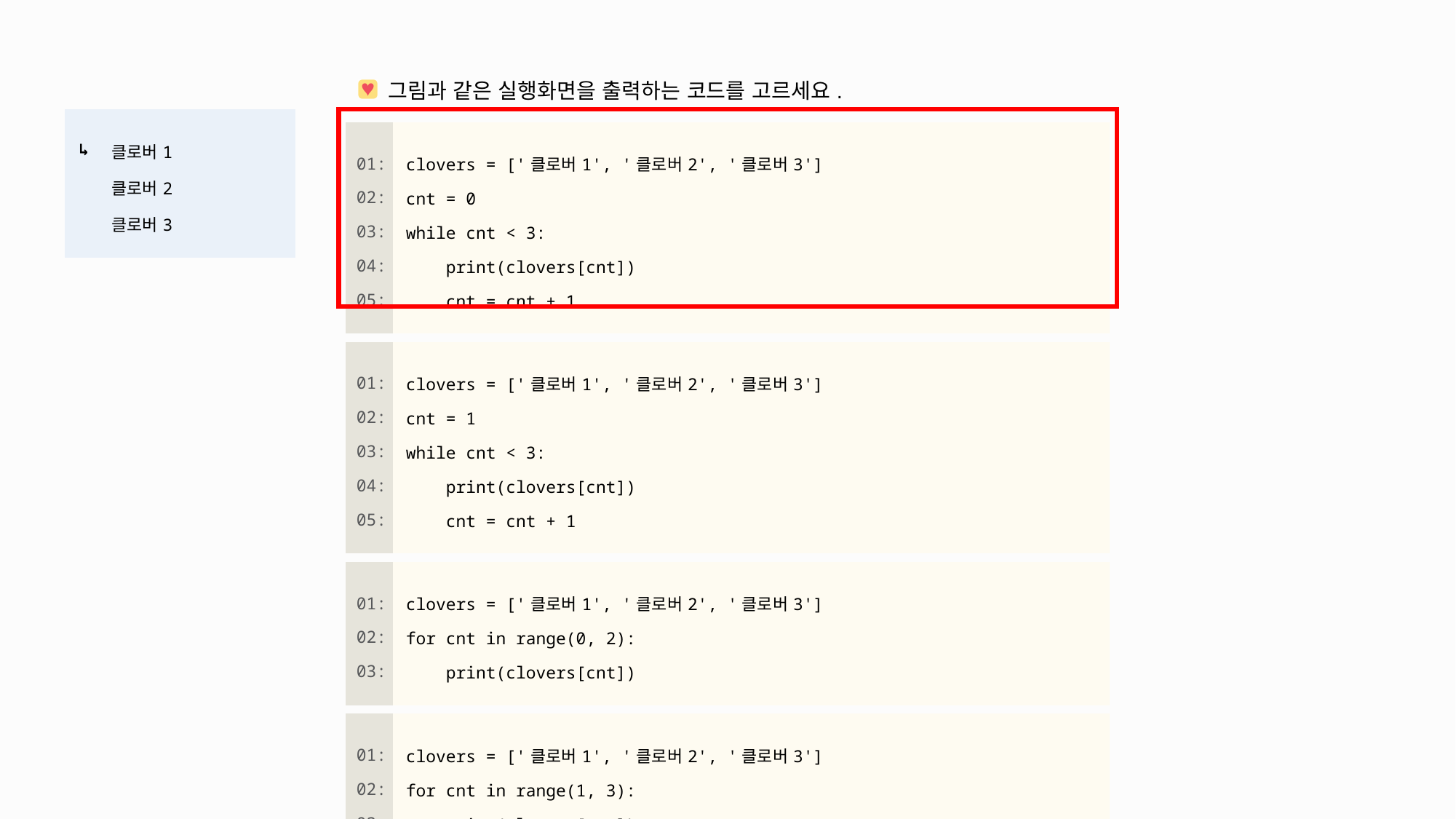

| 그림과 같은 실행화면을 출력하는 코드를 고르세요. |  |
| --- | --- |
| 01: 02: 03: 04: 05: | clovers = ['클로버1', '클로버2', '클로버3'] cnt = 0 while cnt < 3: print(clovers[cnt]) cnt = cnt + 1 |
|  |  |
| 01: 02: 03: 04: 05: | clovers = ['클로버1', '클로버2', '클로버3'] cnt = 1 while cnt < 3: print(clovers[cnt]) cnt = cnt + 1 |
|  |  |
| 01: 02: 03: | clovers = ['클로버1', '클로버2', '클로버3'] for cnt in range(0, 2): print(clovers[cnt]) |
|  |  |
| 01: 02: 03: | clovers = ['클로버1', '클로버2', '클로버3'] for cnt in range(1, 3): print(clovers[cnt]) |

| ↳ | 클로버1 클로버2 클로버3 |
| --- | --- |